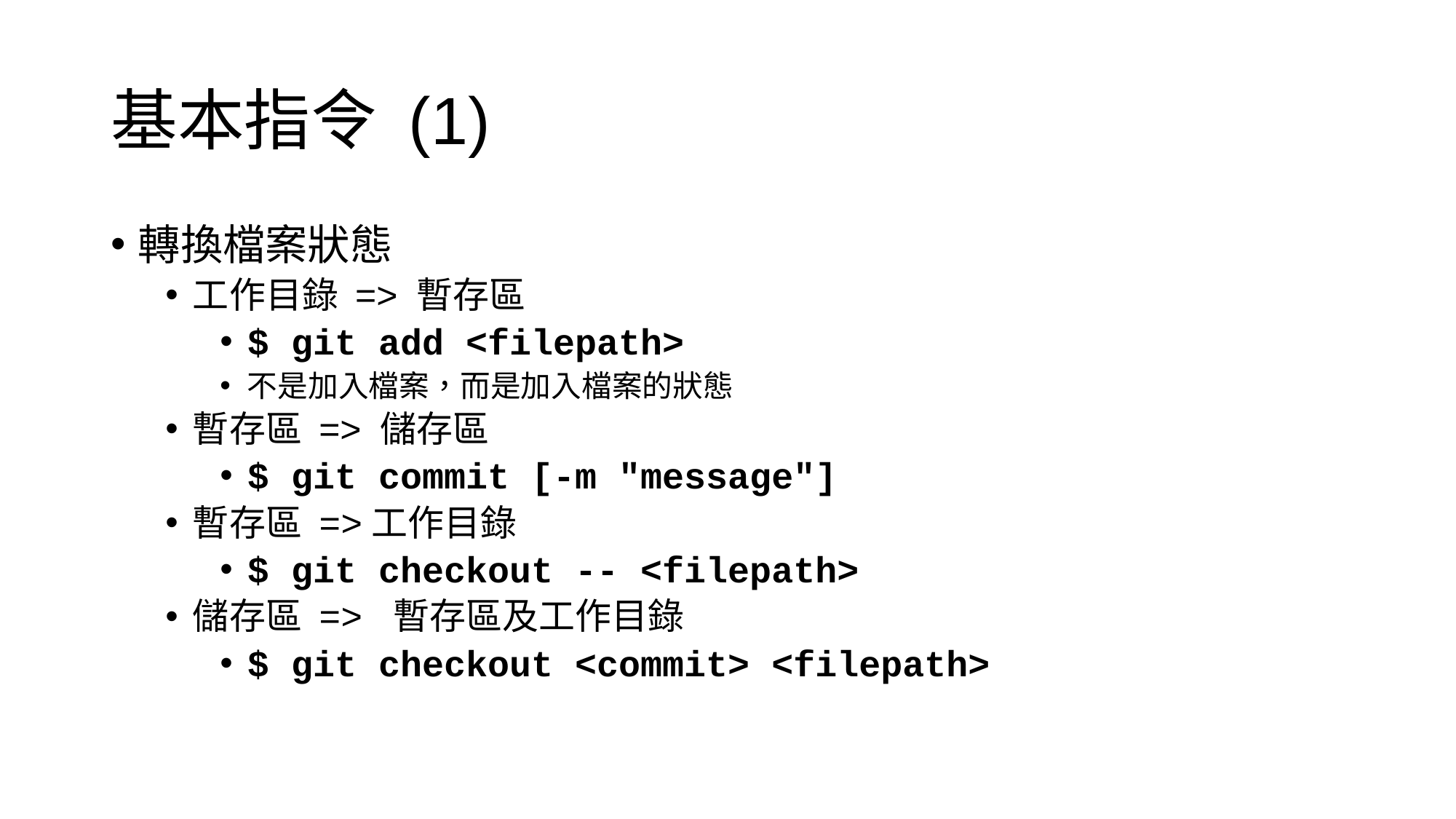

# 基本指令 (1)
轉換檔案狀態
工作目錄 => 暫存區
$ git add <filepath>
不是加入檔案，而是加入檔案的狀態
暫存區 => 儲存區
$ git commit [-m "message"]
暫存區 =>工作目錄
$ git checkout -- <filepath>
儲存區 => 暫存區及工作目錄
$ git checkout <commit> <filepath>